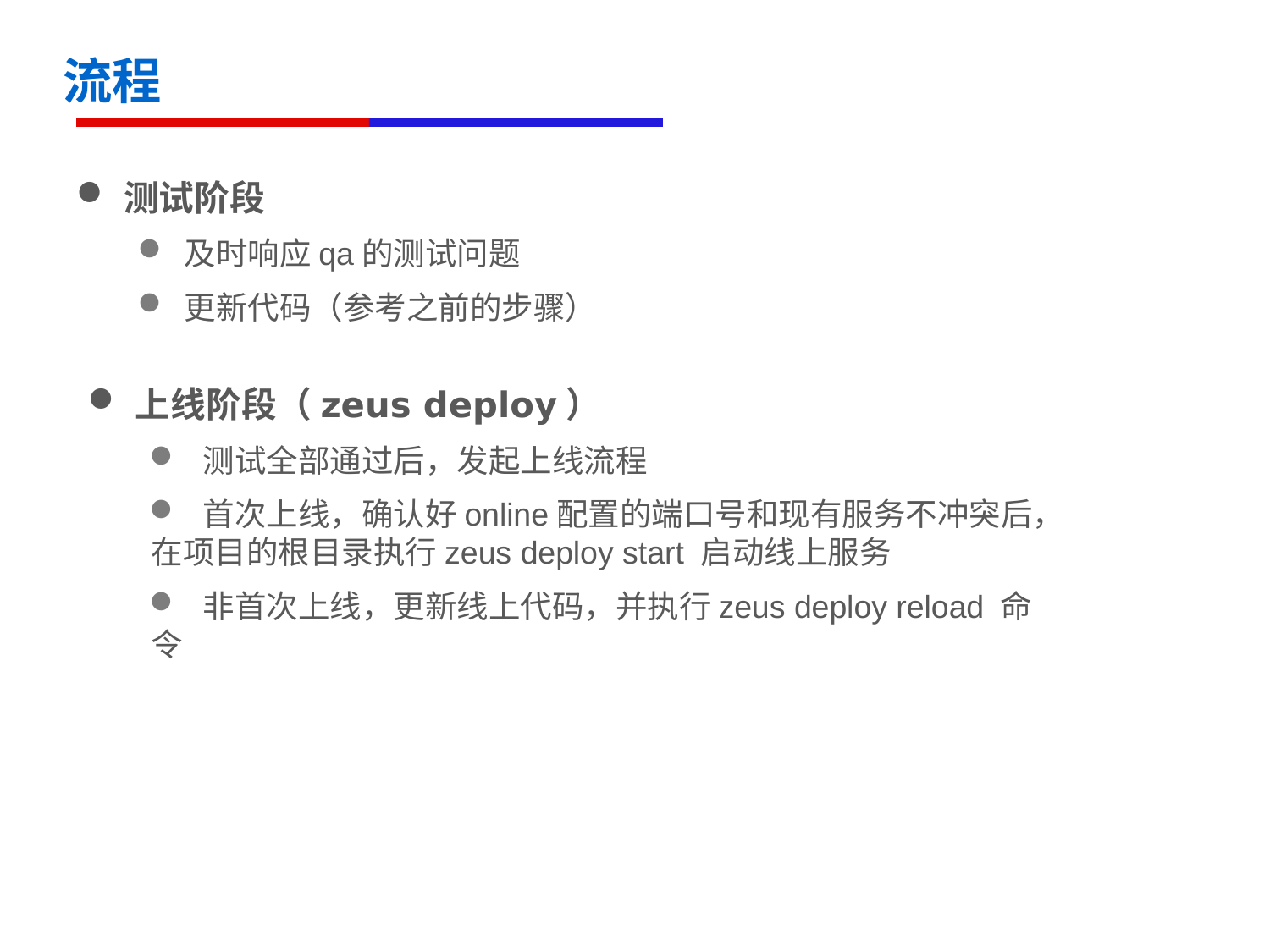

# 流程
测试阶段
 及时响应qa的测试问题
 更新代码（参考之前的步骤）
上线阶段（zeus deploy）
  测试全部通过后，发起上线流程
  首次上线，确认好online配置的端口号和现有服务不冲突后，在项目的根目录执行zeus deploy start 启动线上服务
  非首次上线，更新线上代码，并执行zeus deploy reload 命令